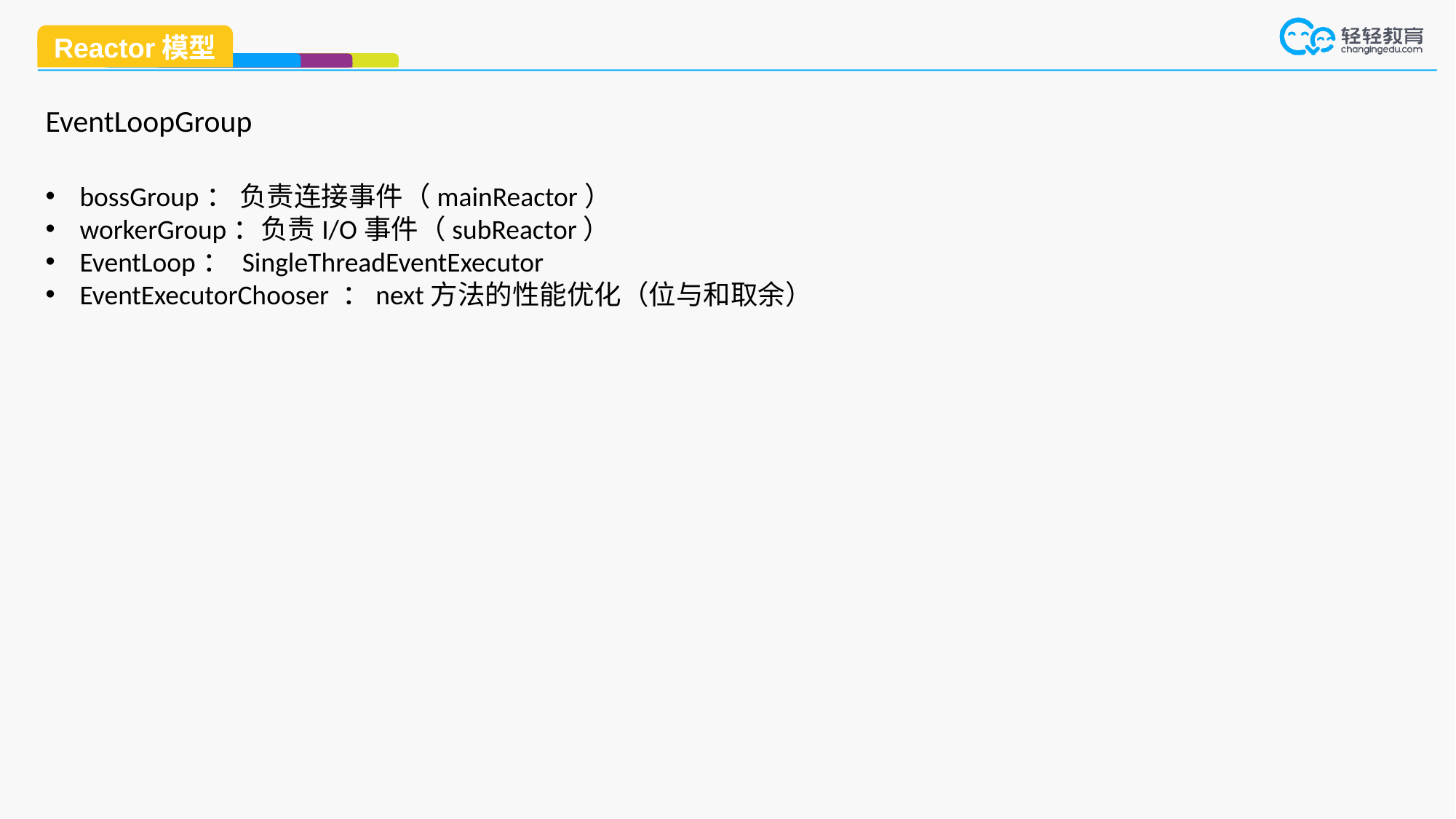

Reactor模型
EventLoopGroup
bossGroup： 负责连接事件（mainReactor）
workerGroup：负责I/O事件（subReactor）
EventLoop： SingleThreadEventExecutor
EventExecutorChooser ：next方法的性能优化（位与和取余）